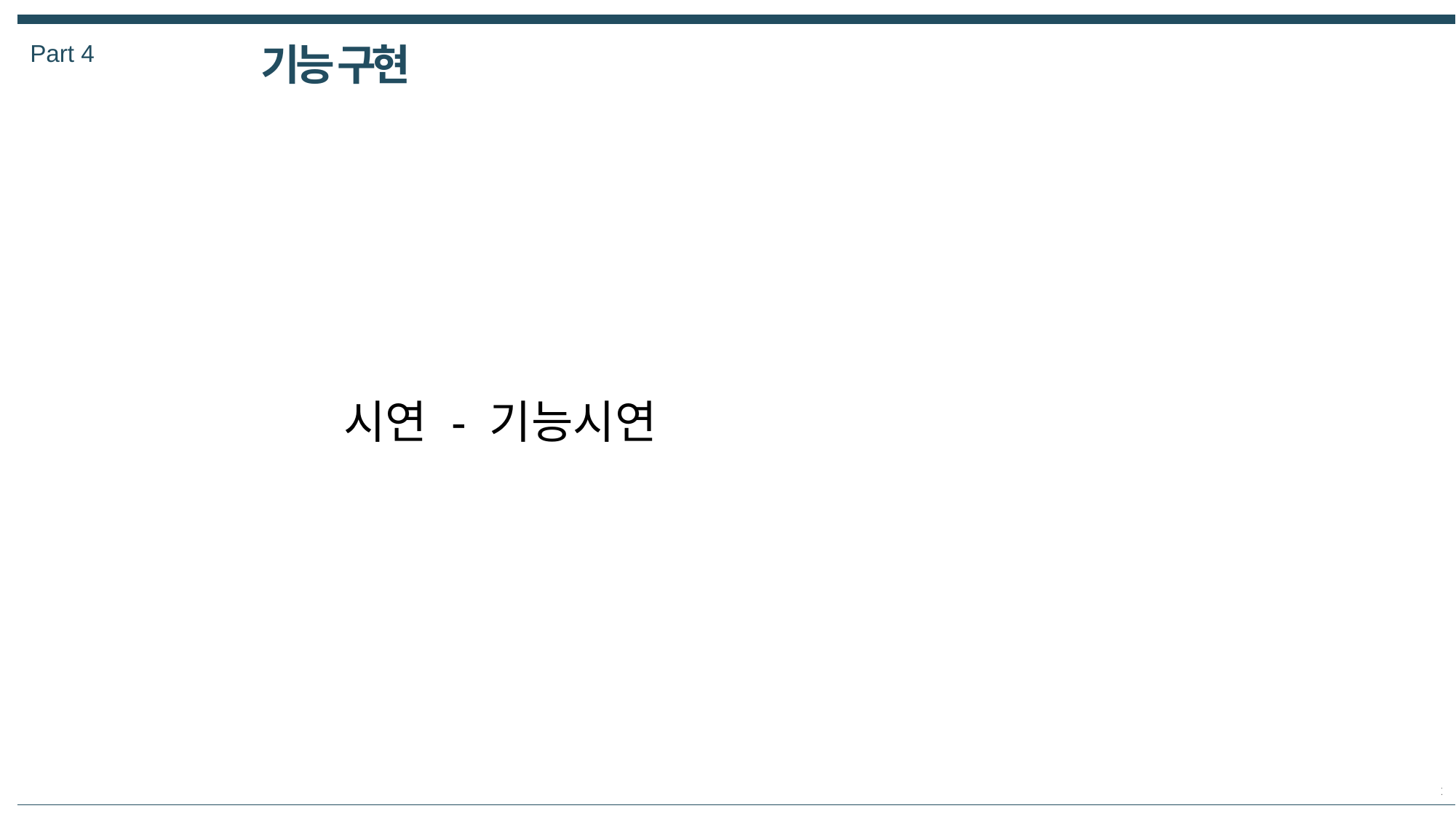

Part 4
기능 구현
시연 - 기능시연